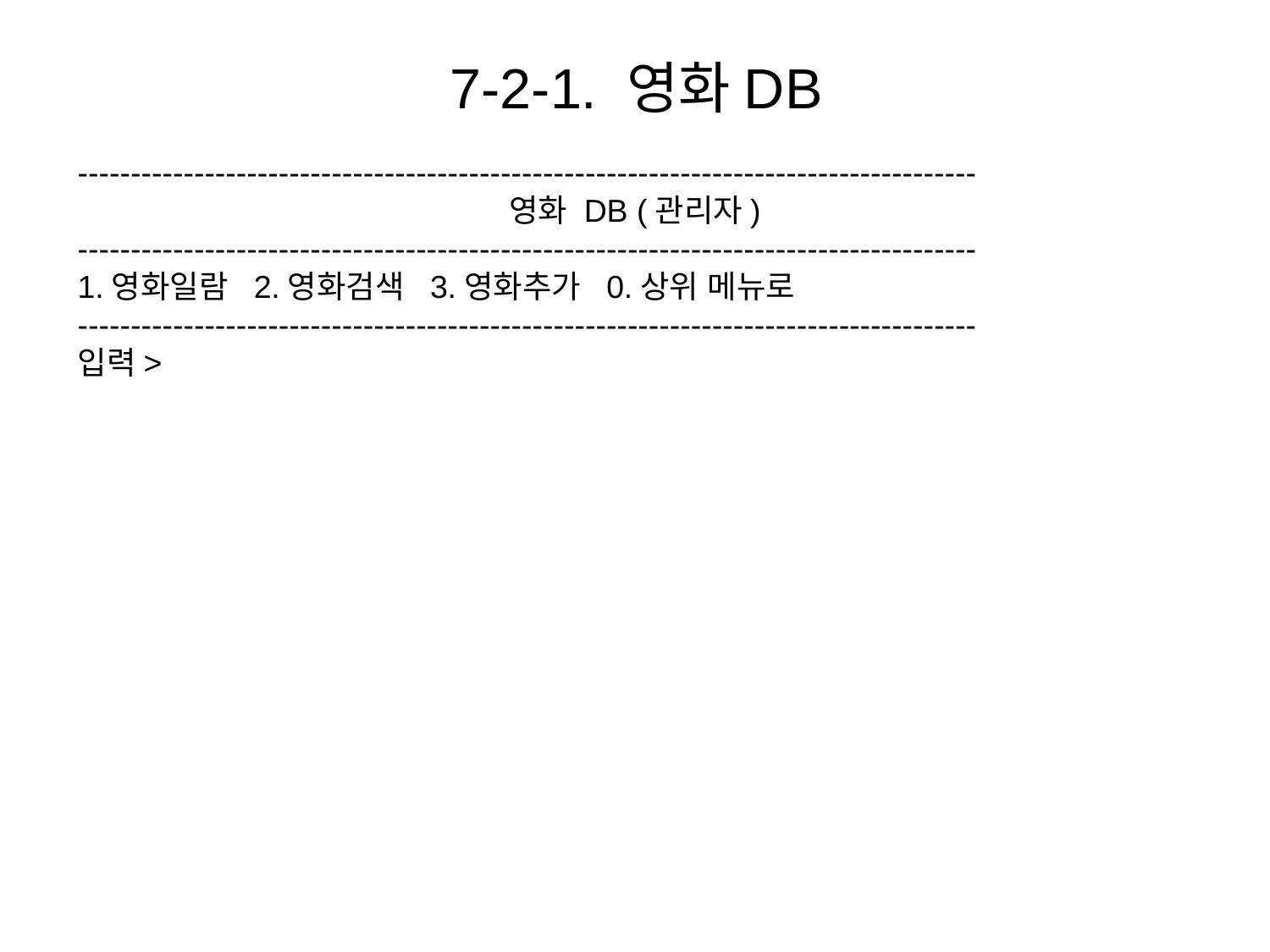

# 7-2-1. 영화DB
-------------------------------------------------------------------------------------
영화 DB (관리자)
-------------------------------------------------------------------------------------
1.영화일람  2.영화검색  3.영화추가  0.상위 메뉴로
-------------------------------------------------------------------------------------
입력>